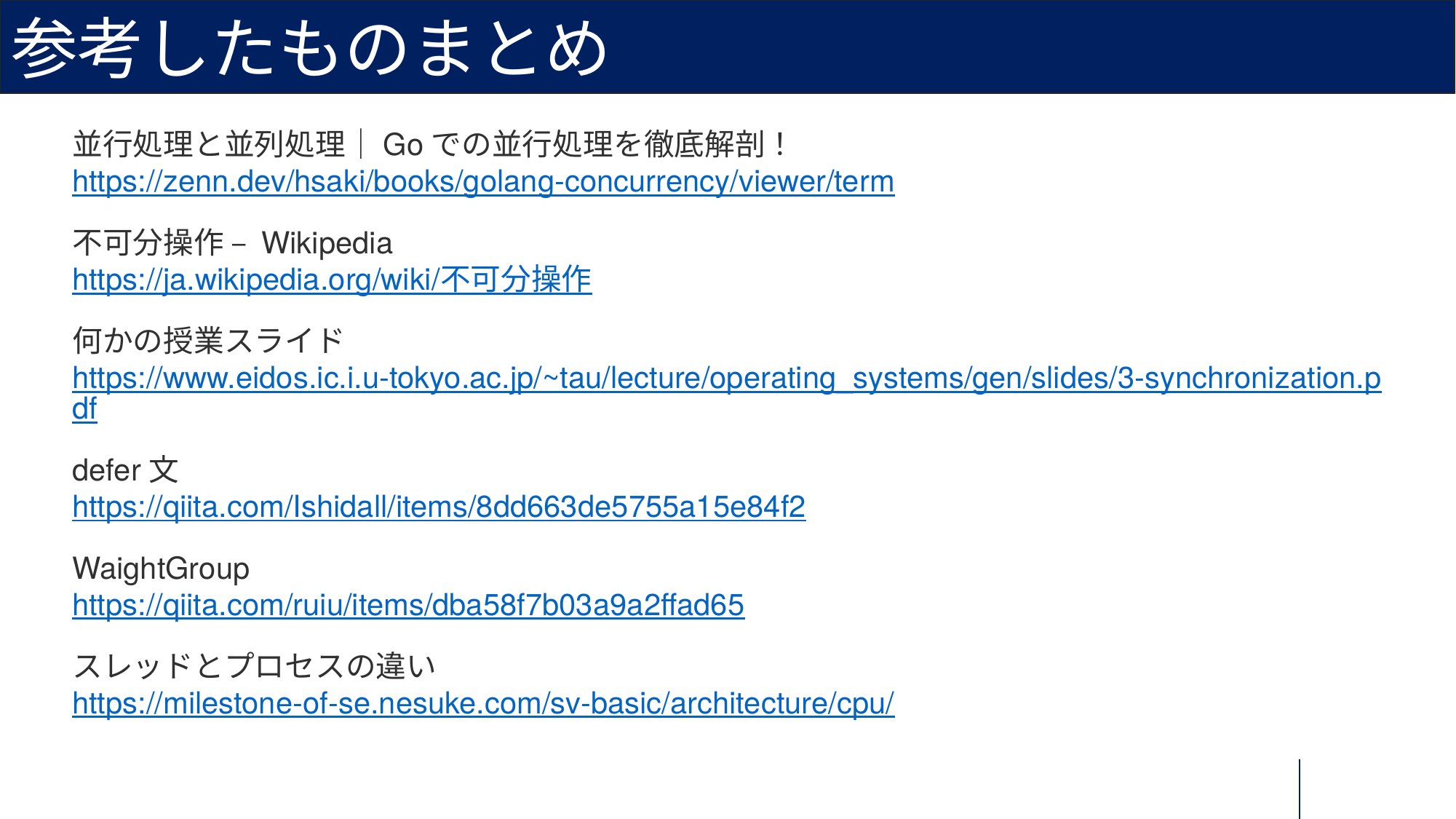

# 参考したものまとめ
並行処理と並列処理｜Goでの並行処理を徹底解剖！
https://zenn.dev/hsaki/books/golang-concurrency/viewer/term
不可分操作 – Wikipedia
https://ja.wikipedia.org/wiki/不可分操作
何かの授業スライド
https://www.eidos.ic.i.u-tokyo.ac.jp/~tau/lecture/operating_systems/gen/slides/3-synchronization.pdf
defer文
https://qiita.com/Ishidall/items/8dd663de5755a15e84f2
WaightGroup
https://qiita.com/ruiu/items/dba58f7b03a9a2ffad65
スレッドとプロセスの違い
https://milestone-of-se.nesuke.com/sv-basic/architecture/cpu/